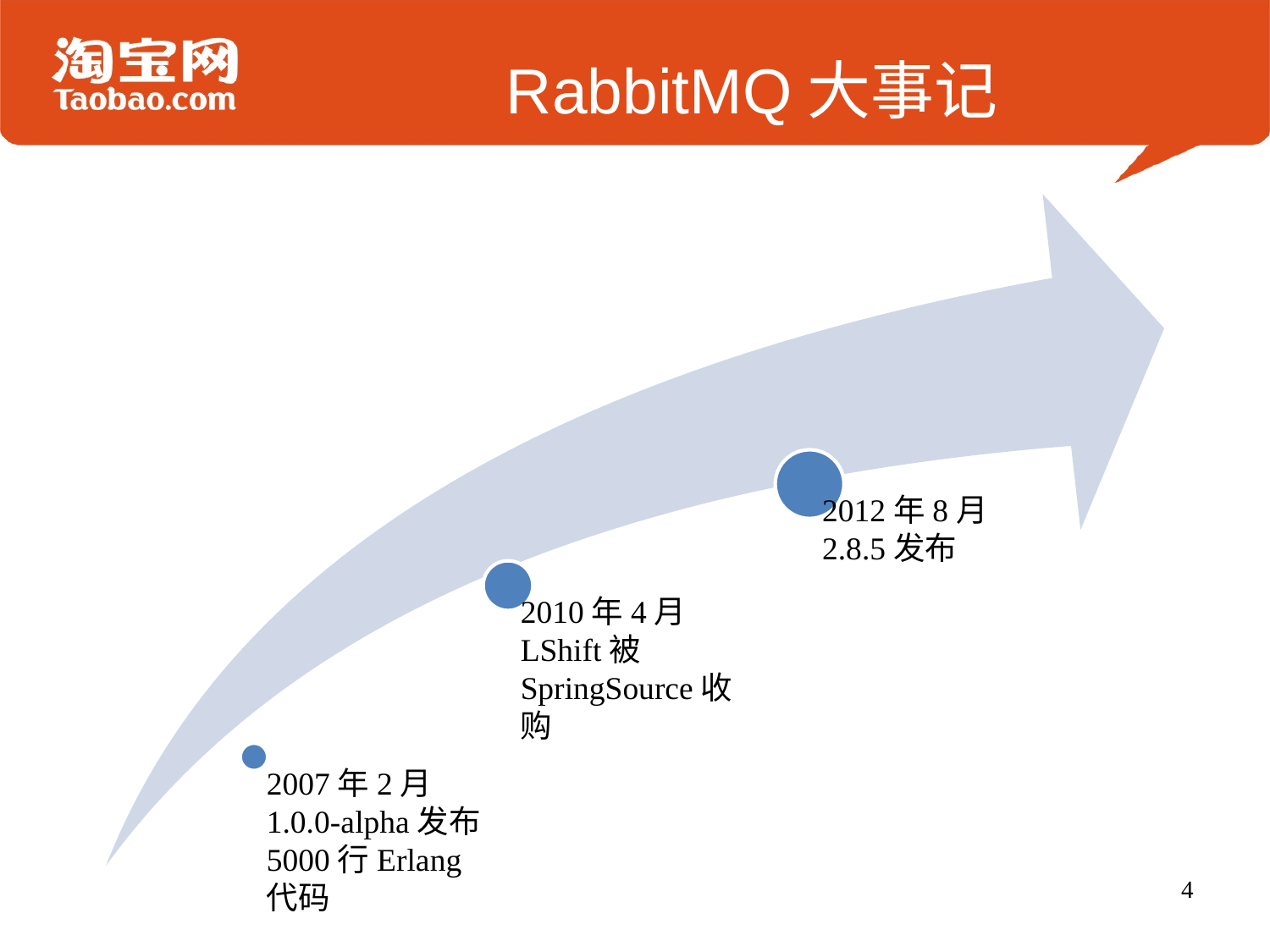

# RabbitMQ大事记
2007年2月 1.0.0-alpha发布 5000行Erlang代码
2010年4月 LShift被SpringSource收购
2012年8月
2.8.5发布
4